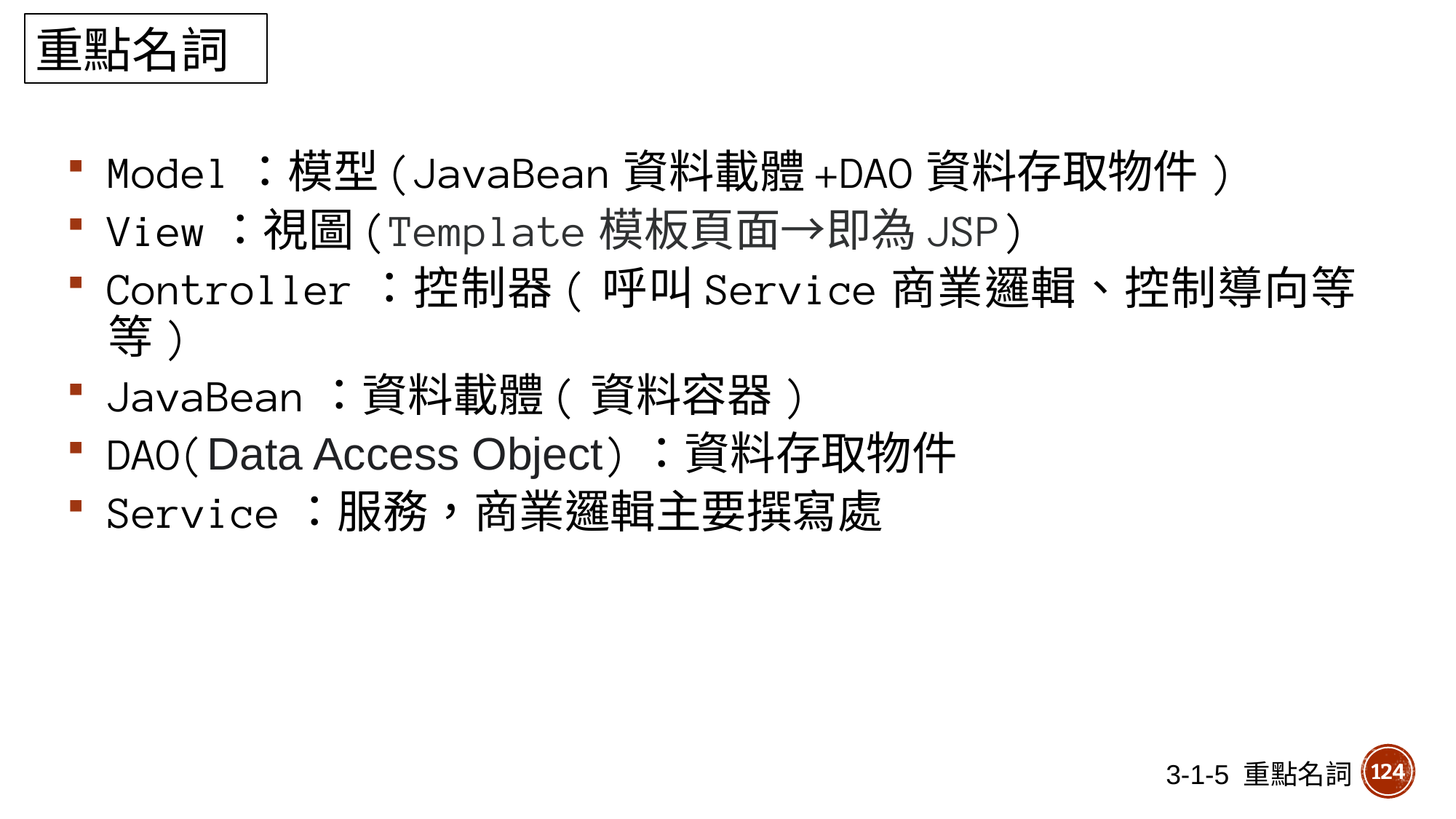

重點名詞
Model：模型(JavaBean資料載體+DAO資料存取物件)
View：視圖(Template模板頁面→即為JSP)
Controller：控制器(呼叫Service商業邏輯、控制導向等等)
JavaBean：資料載體(資料容器)
DAO(Data Access Object)：資料存取物件
Service：服務，商業邏輯主要撰寫處
124
3-1-5 重點名詞